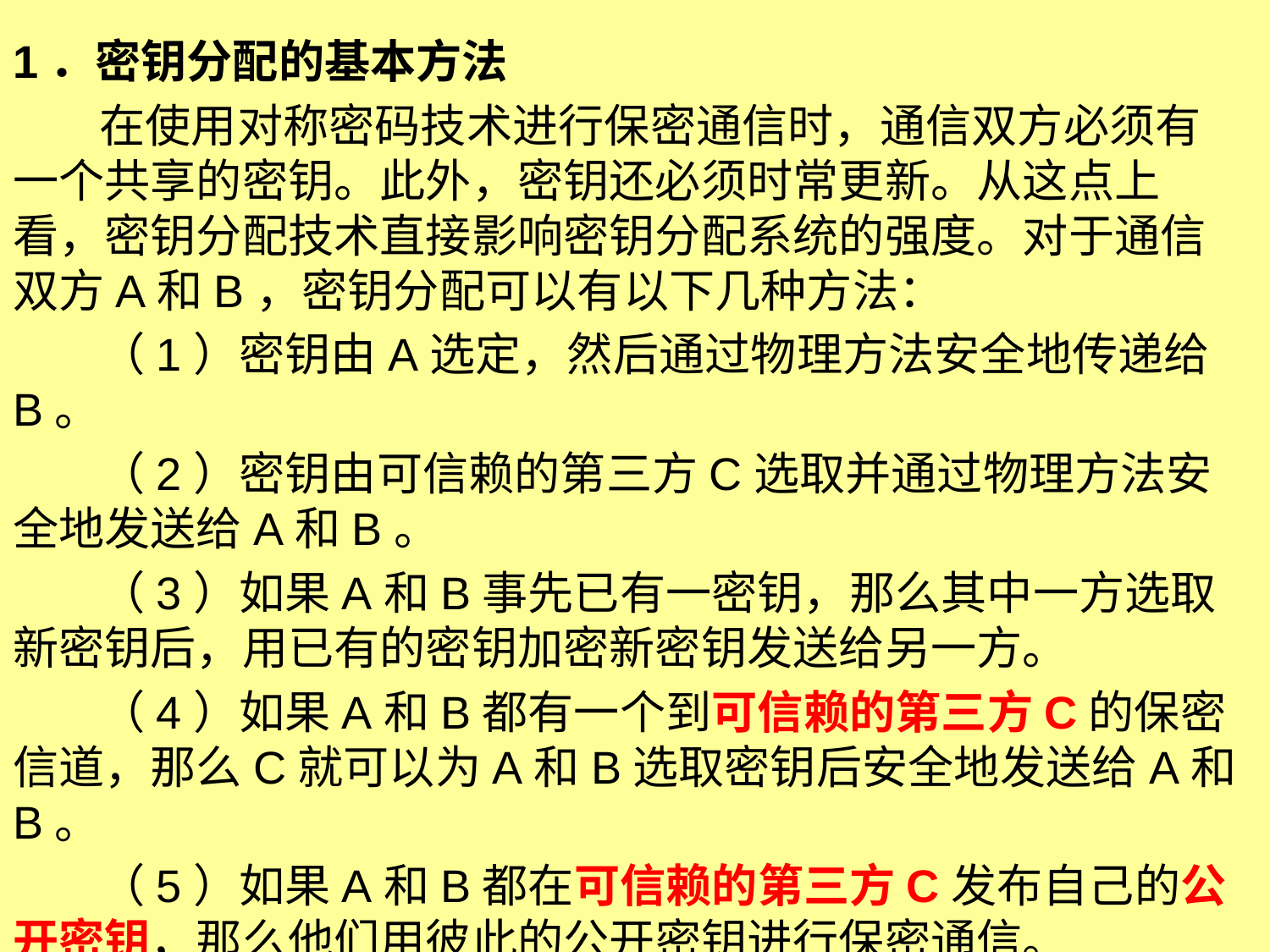

1．密钥分配的基本方法
在使用对称密码技术进行保密通信时，通信双方必须有一个共享的密钥。此外，密钥还必须时常更新。从这点上看，密钥分配技术直接影响密钥分配系统的强度。对于通信双方A和B，密钥分配可以有以下几种方法：
（1）密钥由A选定，然后通过物理方法安全地传递给B。
（2）密钥由可信赖的第三方C选取并通过物理方法安全地发送给A和B。
（3）如果A和B事先已有一密钥，那么其中一方选取新密钥后，用已有的密钥加密新密钥发送给另一方。
（4）如果A和B都有一个到可信赖的第三方C的保密信道，那么C就可以为A和B选取密钥后安全地发送给A和B。
（5）如果A和B都在可信赖的第三方C发布自己的公开密钥，那么他们用彼此的公开密钥进行保密通信。